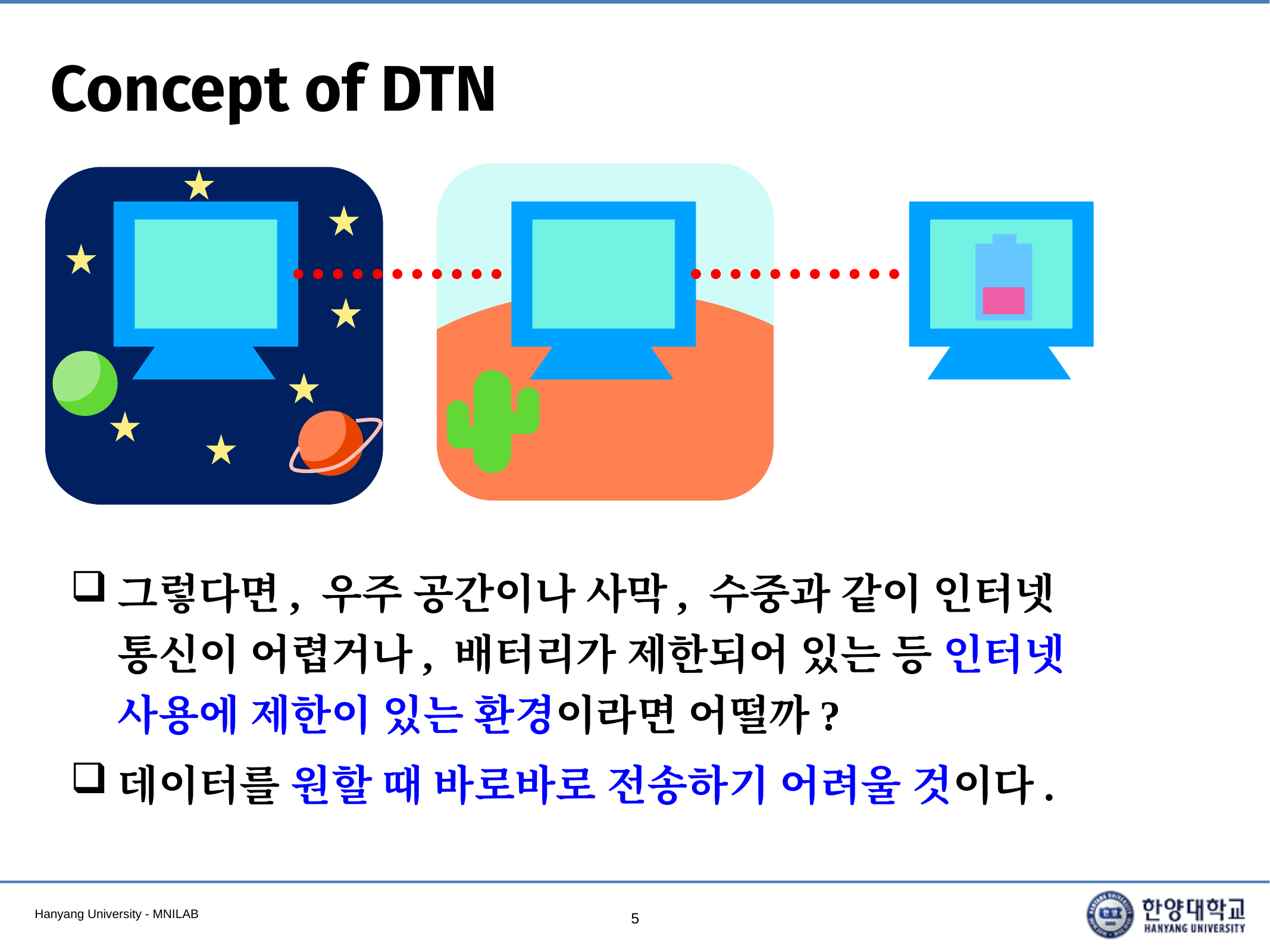

# Concept of DTN

그렇다면, 우주 공간이나 사막, 수중과 같이 인터넷 통신이 어렵거나, 배터리가 제한되어 있는 등 인터넷 사용에 제한이 있는 환경이라면 어떨까?
데이터를 원할 때 바로바로 전송하기 어려울 것이다.
5